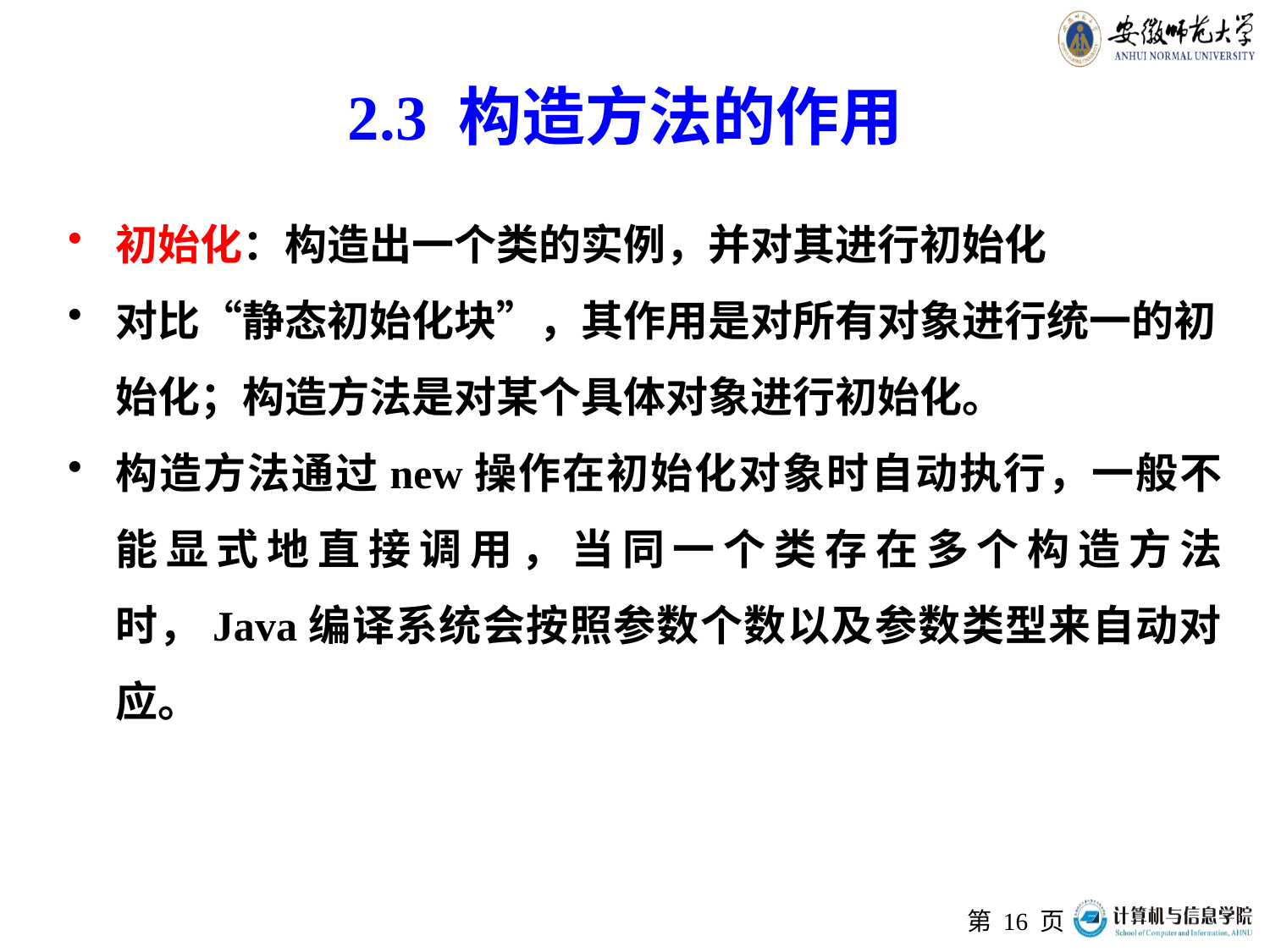

# 2.3 构造方法的作用
初始化：构造出一个类的实例，并对其进行初始化
对比“静态初始化块”，其作用是对所有对象进行统一的初始化；构造方法是对某个具体对象进行初始化。
构造方法通过new操作在初始化对象时自动执行，一般不能显式地直接调用，当同一个类存在多个构造方法时，Java编译系统会按照参数个数以及参数类型来自动对应。
第 16 页